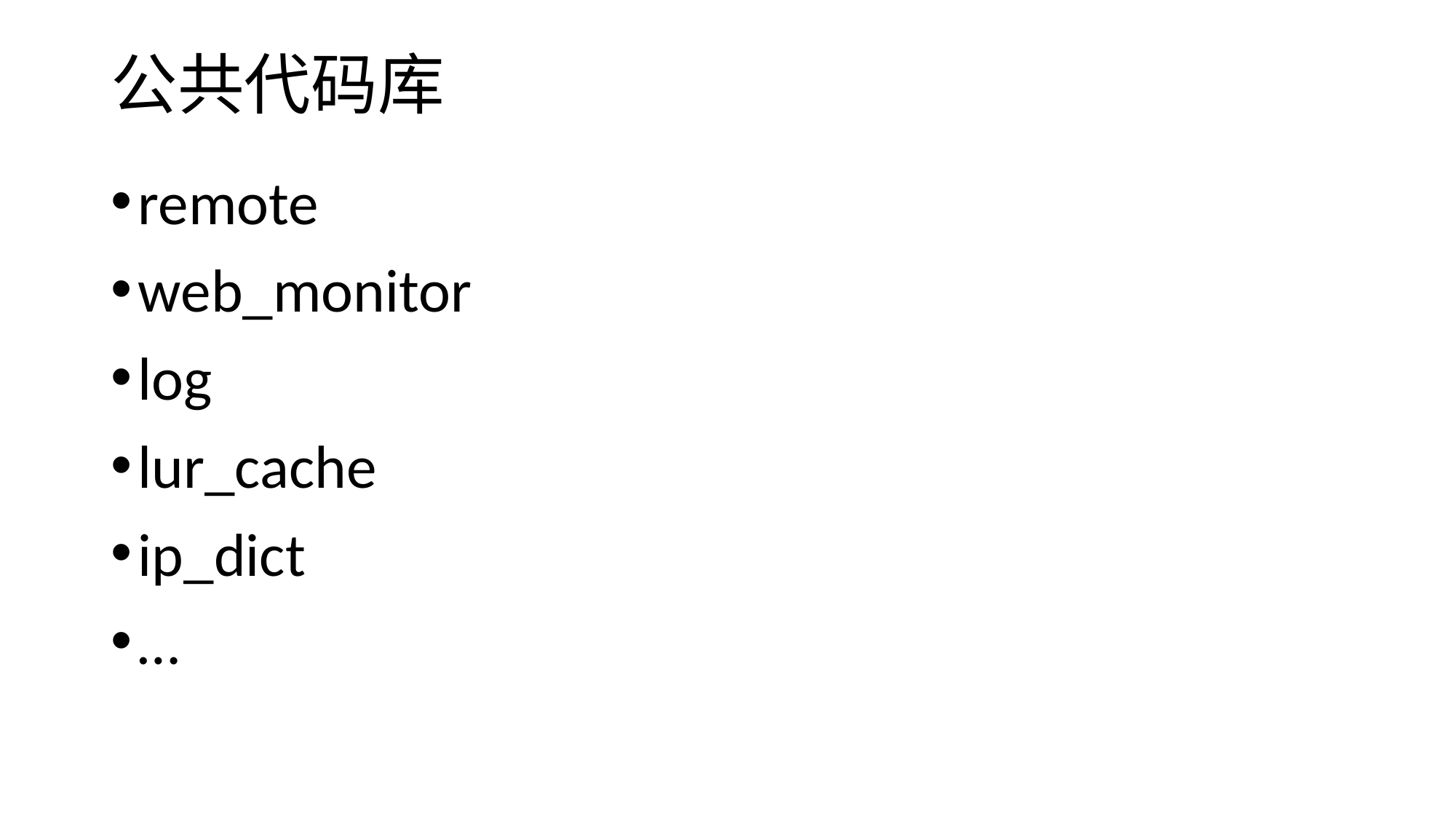

# 公共代码库
remote
web_monitor
log
lur_cache
ip_dict
…